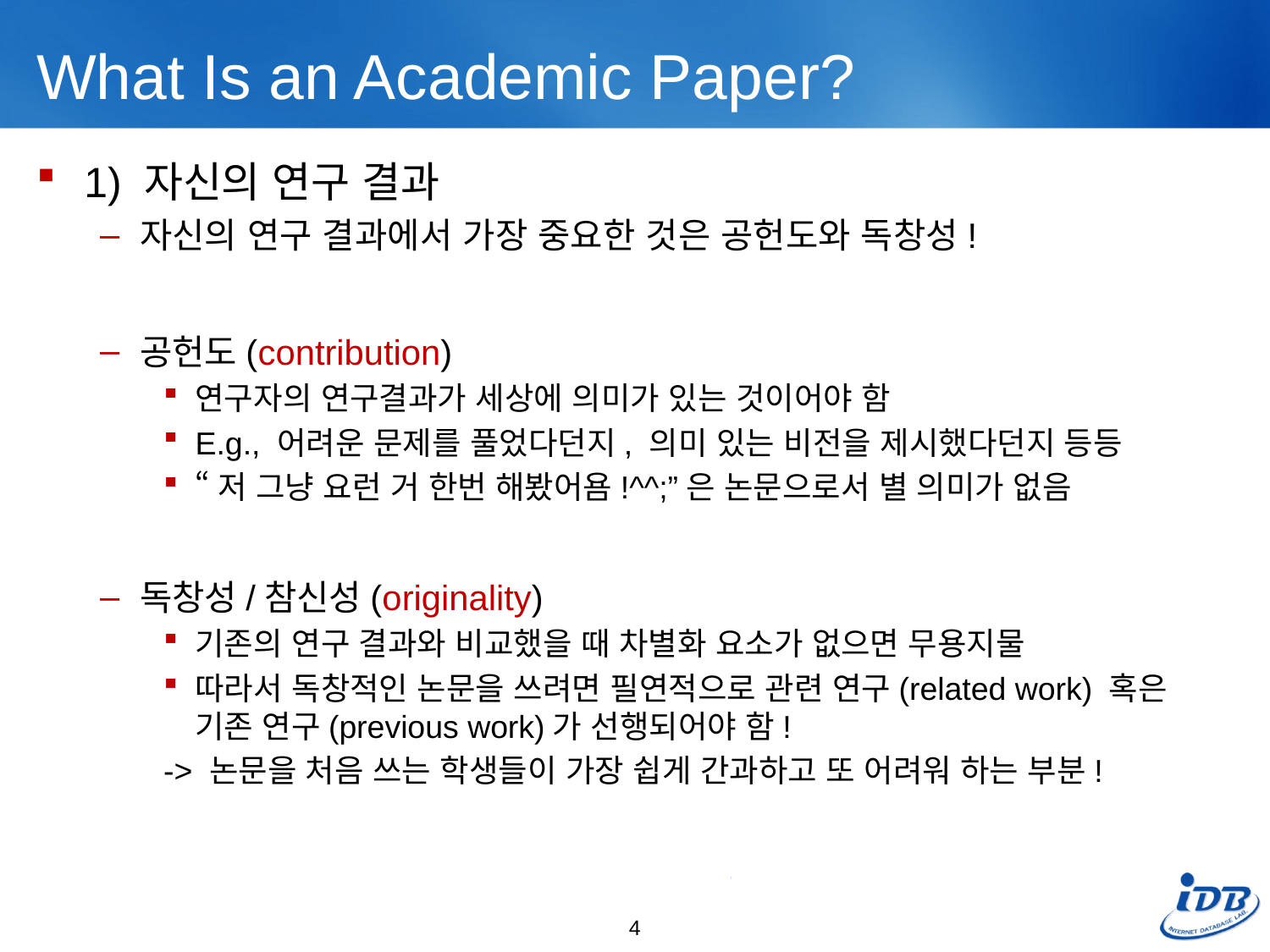

# What Is an Academic Paper?
1) 자신의 연구 결과
자신의 연구 결과에서 가장 중요한 것은 공헌도와 독창성!

공헌도(contribution)
연구자의 연구결과가 세상에 의미가 있는 것이어야 함
E.g., 어려운 문제를 풀었다던지, 의미 있는 비전을 제시했다던지 등등
“저 그냥 요런 거 한번 해봤어욤!^^;”은 논문으로서 별 의미가 없음

독창성/참신성(originality)
기존의 연구 결과와 비교했을 때 차별화 요소가 없으면 무용지물
따라서 독창적인 논문을 쓰려면 필연적으로 관련 연구(related work) 혹은 기존 연구(previous work)가 선행되어야 함!
-> 논문을 처음 쓰는 학생들이 가장 쉽게 간과하고 또 어려워 하는 부분!

4